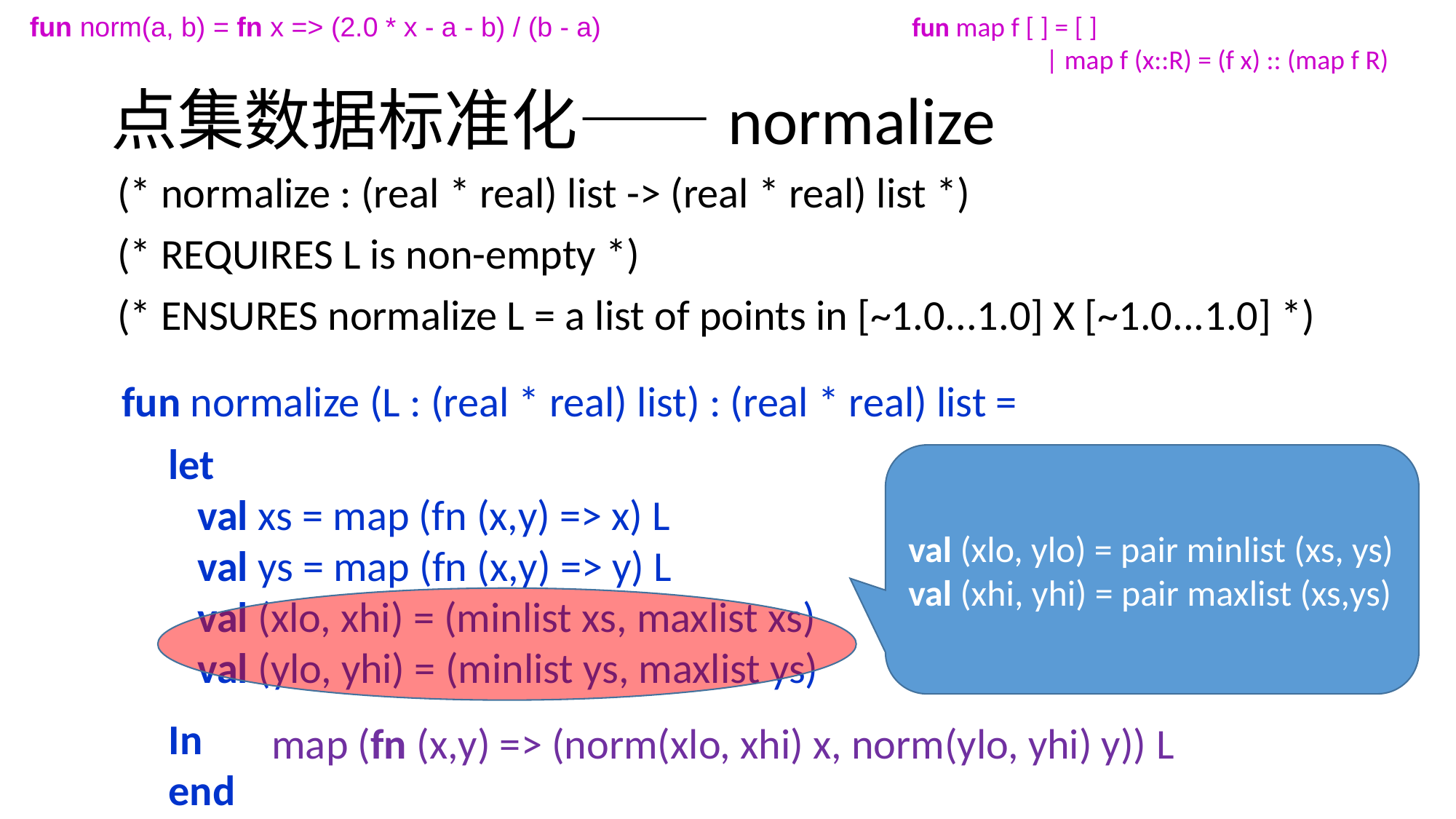

fun norm(a, b) = fn x => (2.0 * x - a - b) / (b - a)
fun map f [ ] = [ ]
	    | map f (x::R) = (f x) :: (map f R)
# 点集数据标准化——normalize
(* normalize : (real * real) list -> (real * real) list *)
(* REQUIRES L is non-empty *)
(* ENSURES normalize L = a list of points in [~1.0...1.0] X [~1.0...1.0] *)
fun normalize (L : (real * real) list) : (real * real) list =
let
   val xs = map (fn (x,y) => x) L
   val ys = map (fn (x,y) => y) L
   val (xlo, xhi) = (minlist xs, maxlist xs)
   val (ylo, yhi) = (minlist ys, maxlist ys)
val (xlo, ylo) = pair minlist (xs, ys)
val (xhi, yhi) = pair maxlist (xs,ys)

In
end
map (fn (x,y) => (norm(xlo, xhi) x, norm(ylo, yhi) y)) L